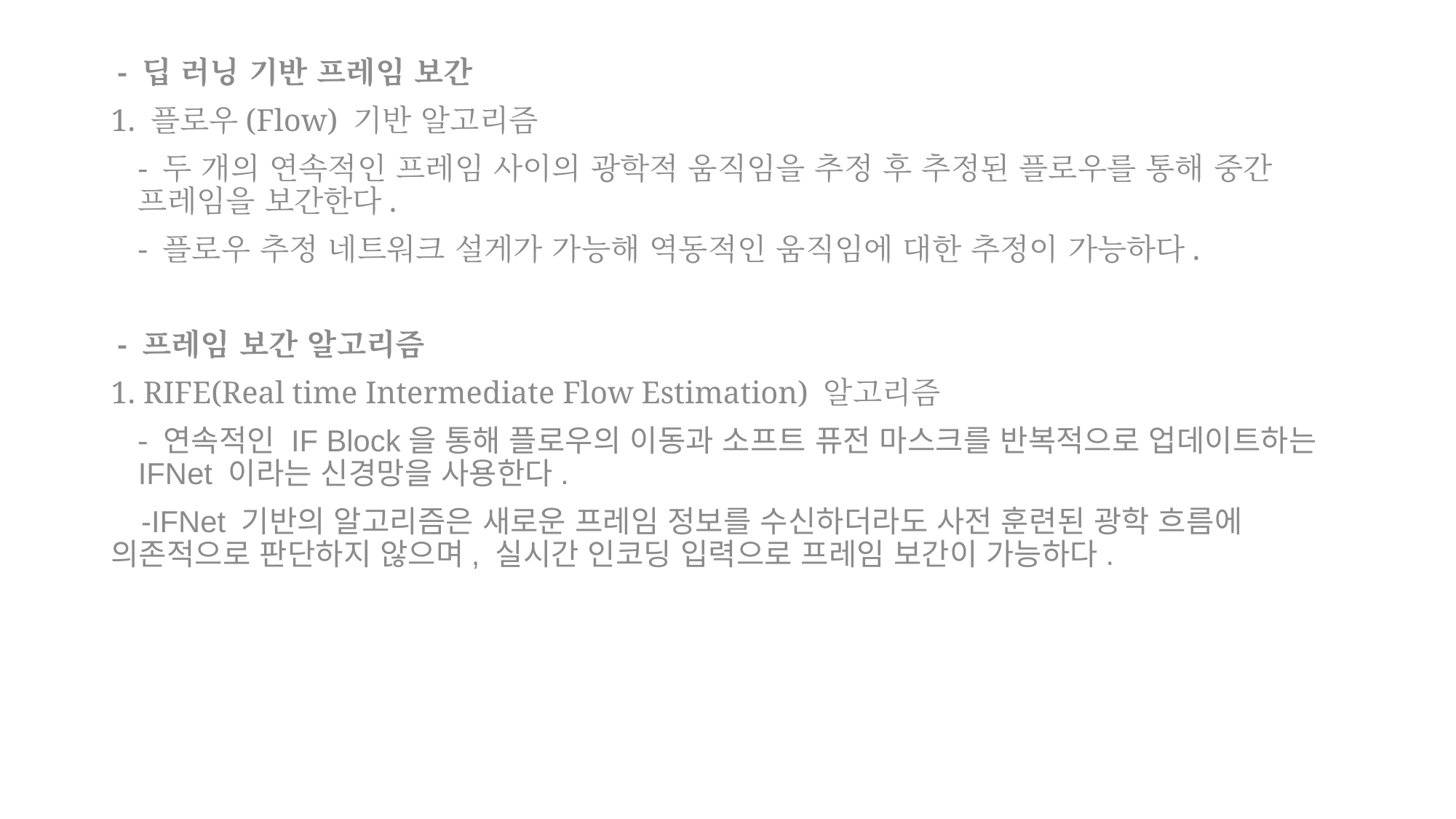

- 딥 러닝 기반 프레임 보간
1. 플로우(Flow) 기반 알고리즘
	- 두 개의 연속적인 프레임 사이의 광학적 움직임을 추정 후 추정된 플로우를 통해 중간 프레임을 보간한다.
	- 플로우 추정 네트워크 설게가 가능해 역동적인 움직임에 대한 추정이 가능하다.

 - 프레임 보간 알고리즘
1. RIFE(Real time Intermediate Flow Estimation) 알고리즘
	- 연속적인 IF Block을 통해 플로우의 이동과 소프트 퓨전 마스크를 반복적으로 업데이트하는 IFNet 이라는 신경망을 사용한다.
-IFNet 기반의 알고리즘은 새로운 프레임 정보를 수신하더라도 사전 훈련된 광학 흐름에 의존적으로 판단하지 않으며, 실시간 인코딩 입력으로 프레임 보간이 가능하다.